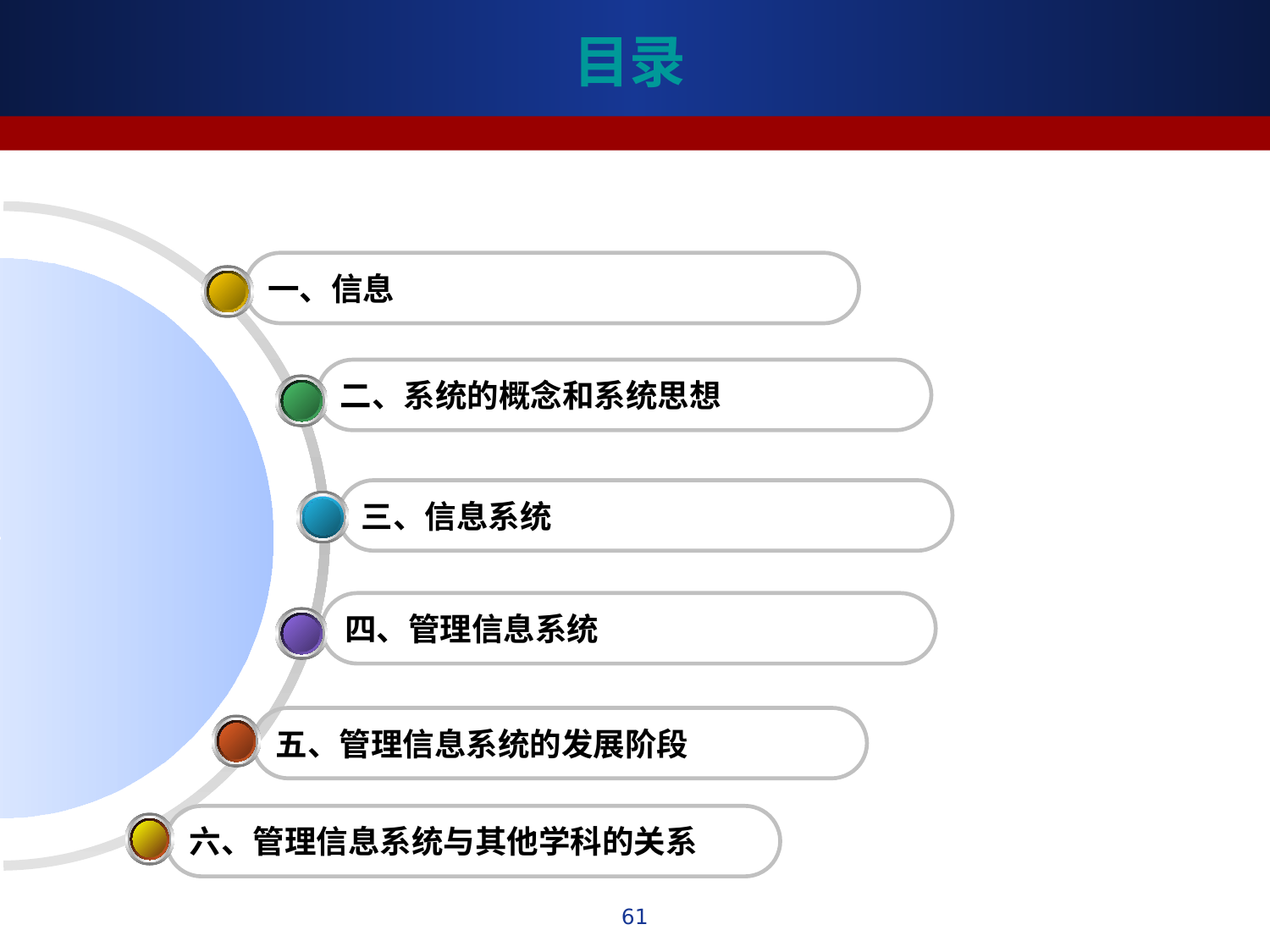

# 目录

一、信息

二、系统的概念和系统思想

三、信息系统

四、管理信息系统

五、管理信息系统的发展阶段

六、管理信息系统与其他学科的关系

61